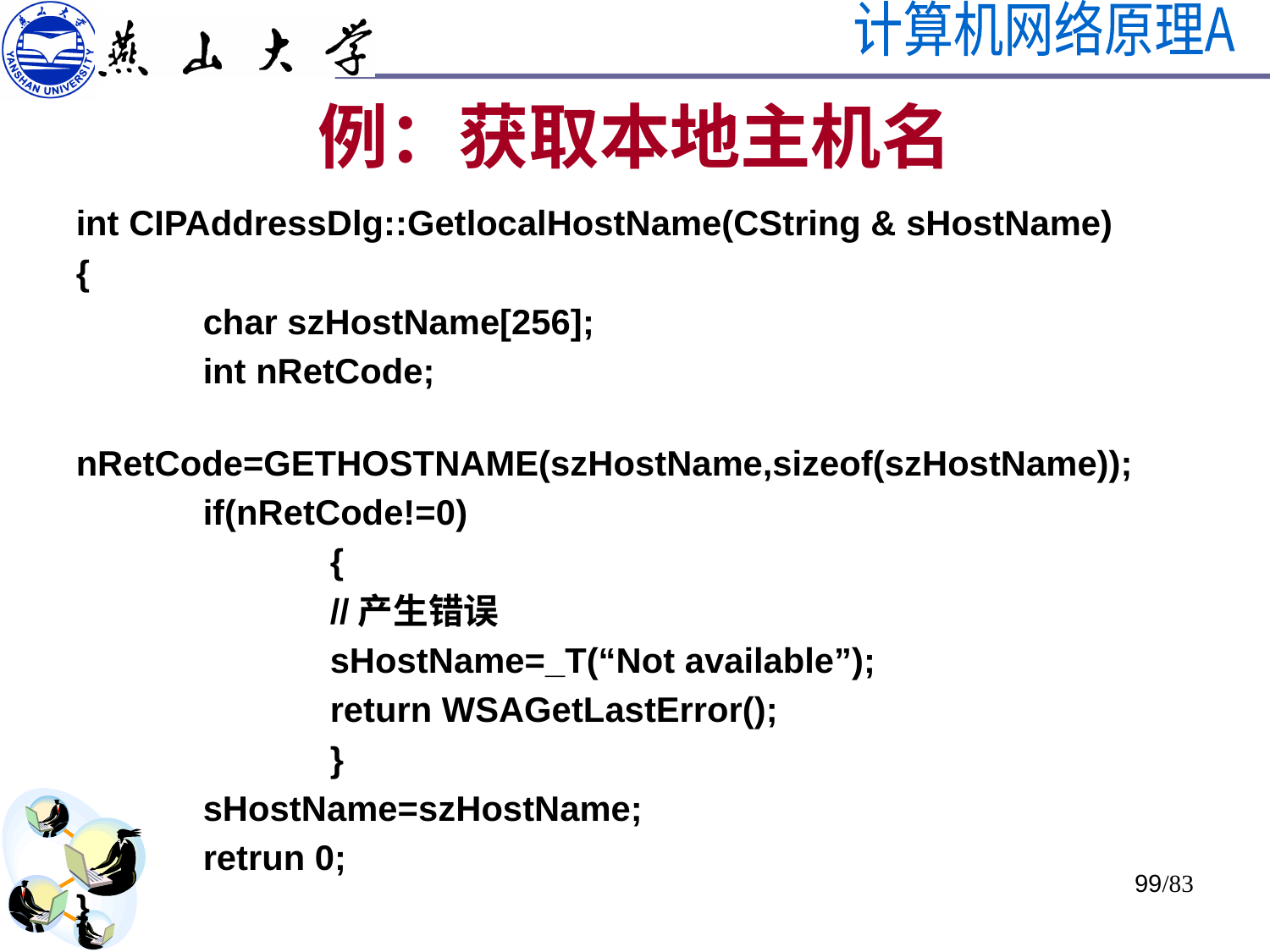

# 例：获取本地主机名
int CIPAddressDlg::GetlocalHostName(CString & sHostName)
{
	char szHostName[256];
	int nRetCode;
	nRetCode=GETHOSTNAME(szHostName,sizeof(szHostName));
	if(nRetCode!=0)
		{
		//产生错误
		sHostName=_T(“Not available”);
		return WSAGetLastError();
		}
	sHostName=szHostName;
	retrun 0;
}

99/83